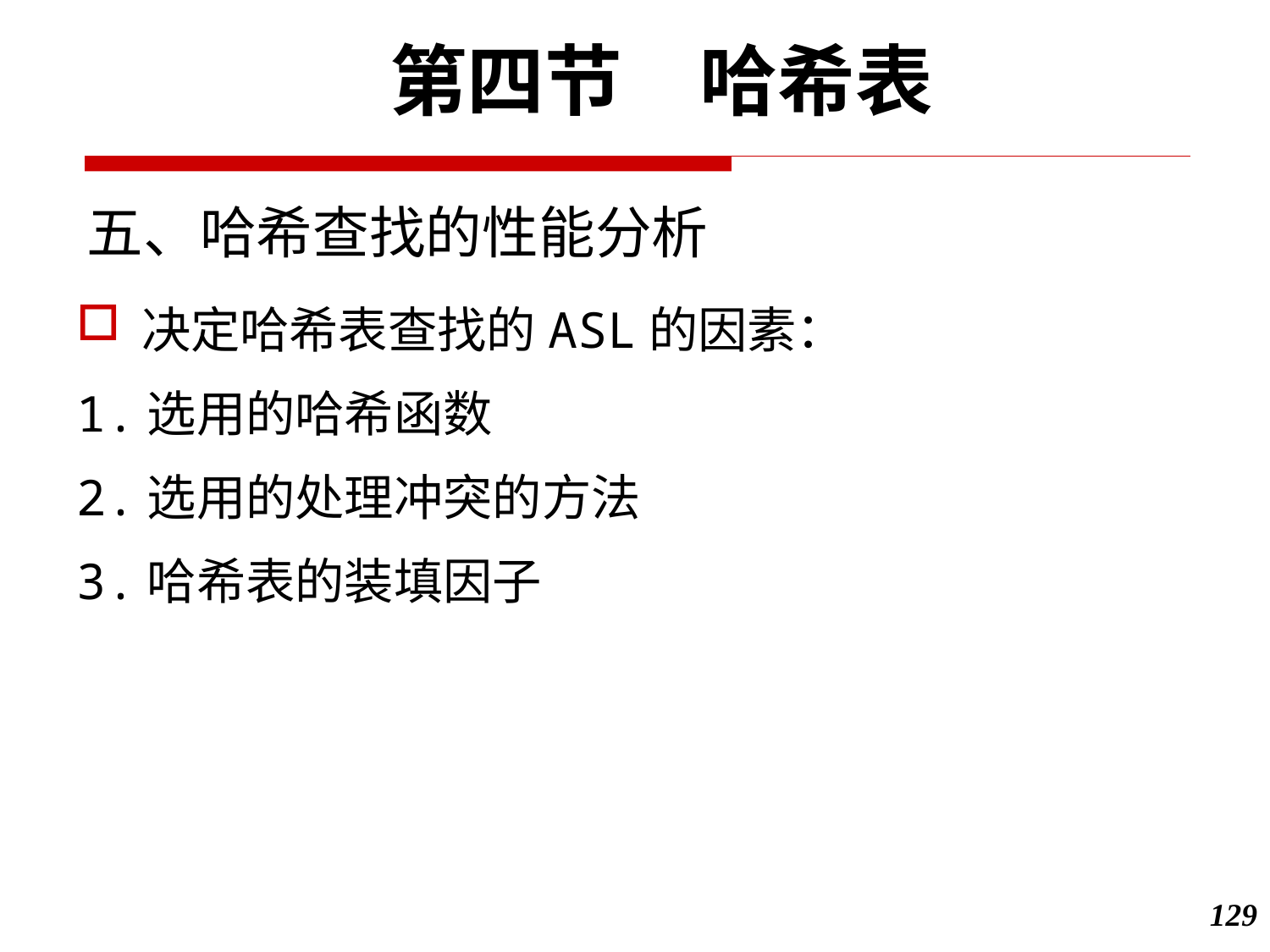

第四节　哈希表
五、哈希查找的性能分析
决定哈希表查找的ASL的因素：
1.选用的哈希函数
2.选用的处理冲突的方法
3.哈希表的装填因子
129